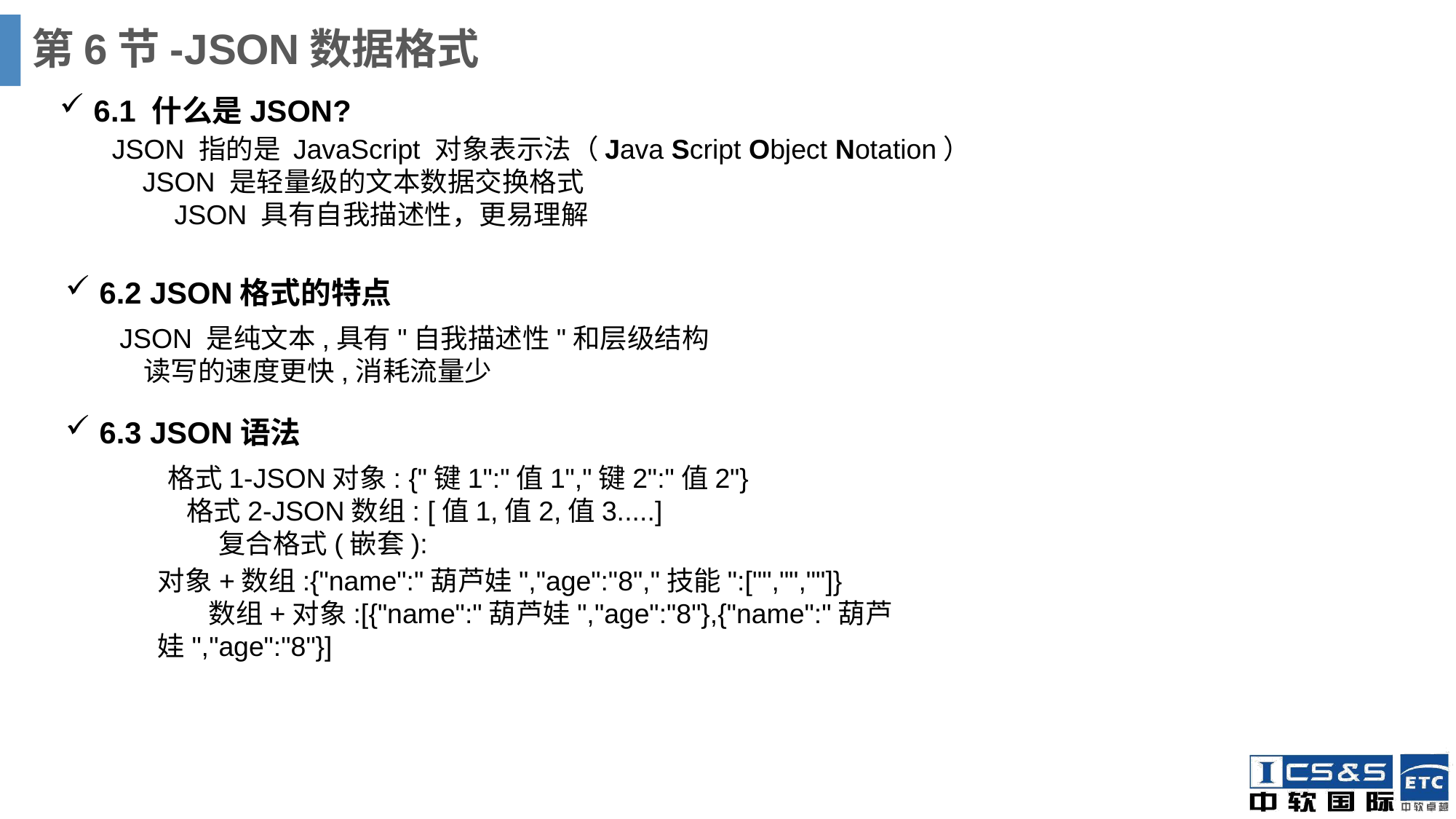

# 第6节-JSON数据格式
6.1 什么是JSON?
JSON 指的是 JavaScript 对象表示法（Java Script Object Notation）    JSON 是轻量级的文本数据交换格式    JSON 具有自我描述性，更易理解
6.2 JSON格式的特点
 JSON 是纯文本,具有"自我描述性"和层级结构读写的速度更快,消耗流量少
6.3 JSON语法
格式1-JSON对象: {"键1":"值1","键2":"值2"}  格式2-JSON数组: [值1,值2,值3.....]  复合格式(嵌套):
对象+数组:{"name":"葫芦娃","age":"8","技能":["","",""]}  数组+对象:[{"name":"葫芦娃","age":"8"},{"name":"葫芦娃","age":"8"}]